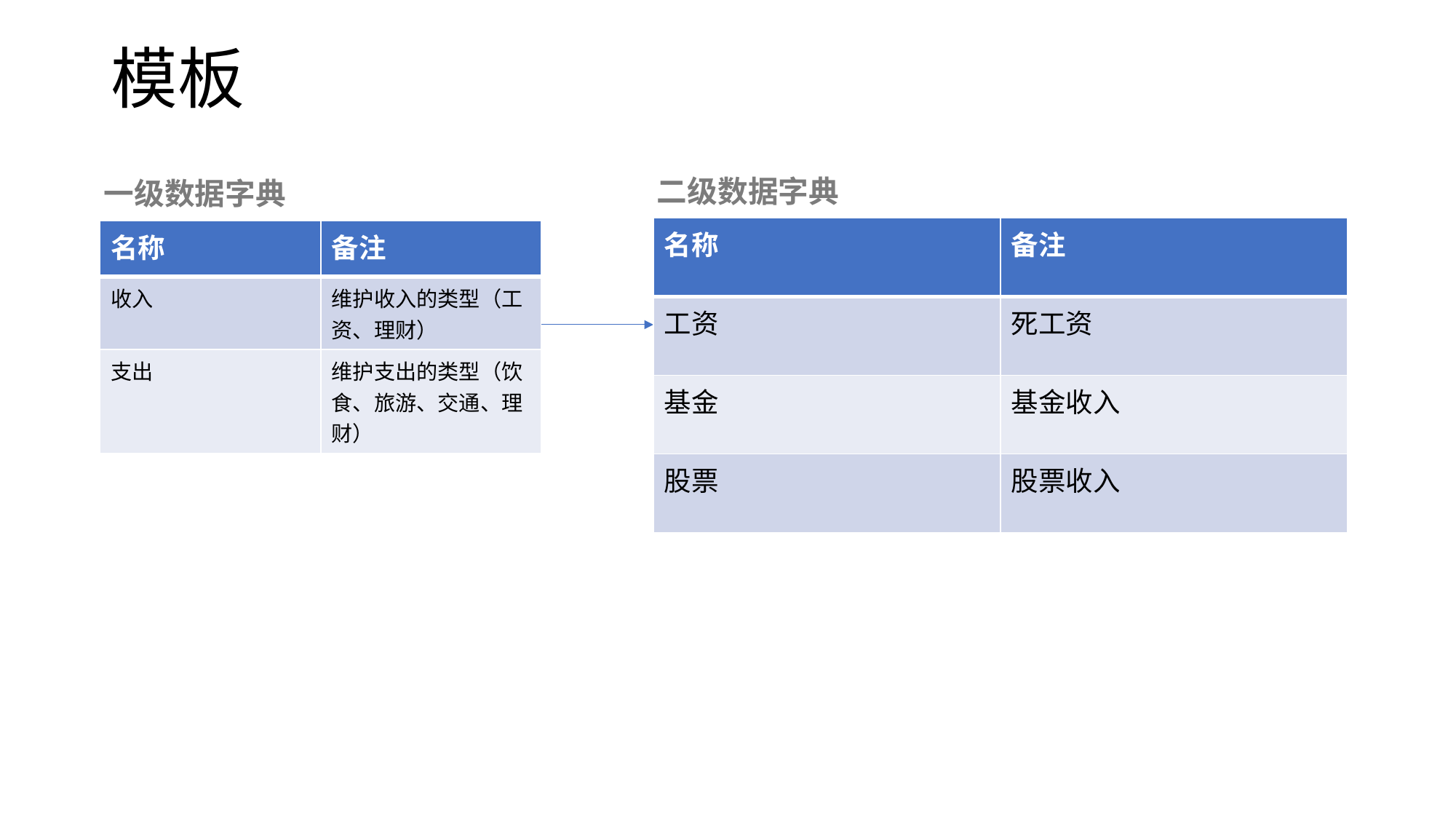

# 模板
二级数据字典
一级数据字典
| 名称 | 备注 |
| --- | --- |
| 工资 | 死工资 |
| 基金 | 基金收入 |
| 股票 | 股票收入 |
| 名称 | 备注 |
| --- | --- |
| 收入 | 维护收入的类型（工资、理财） |
| 支出 | 维护支出的类型（饮食、旅游、交通、理财） |